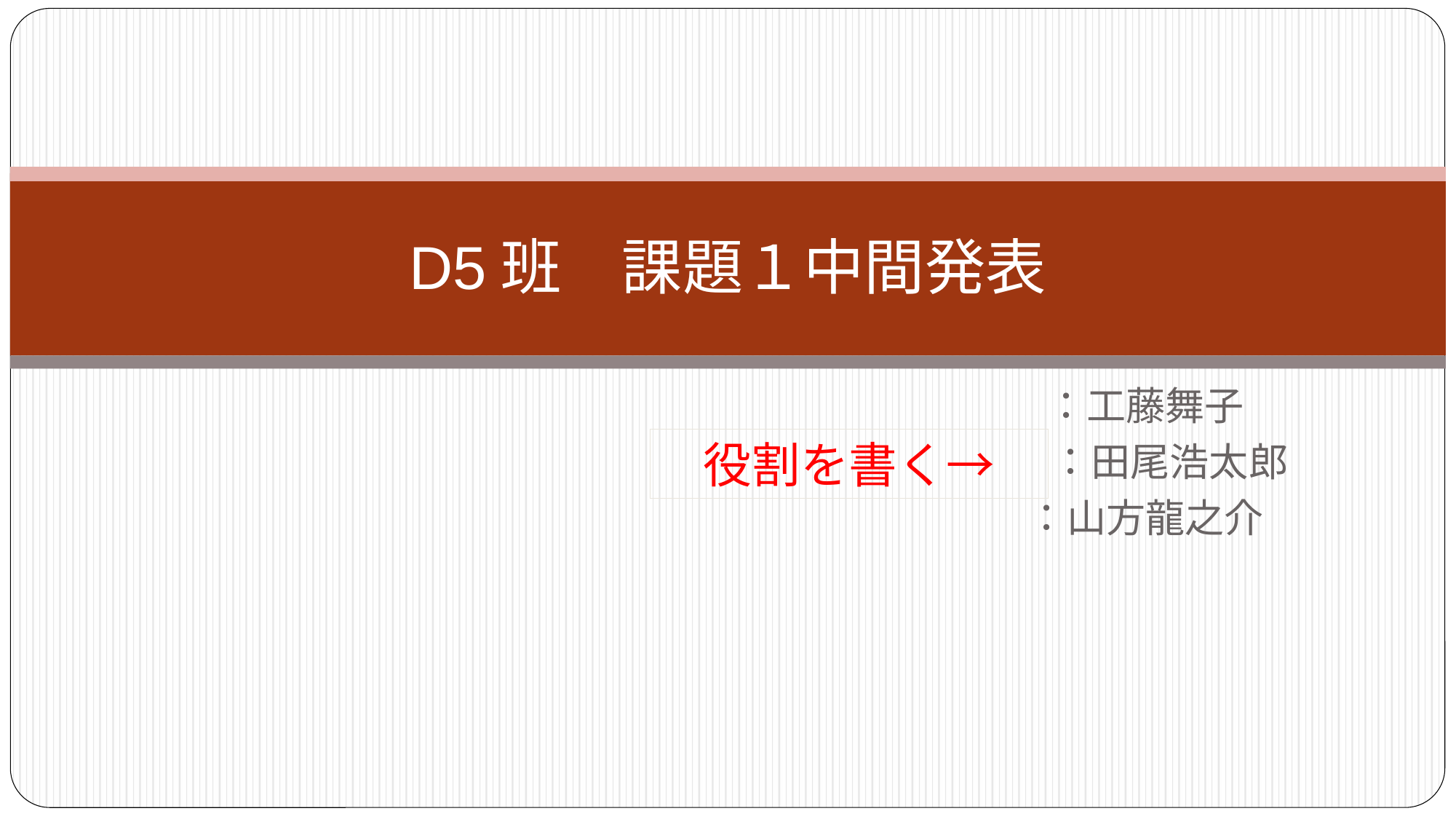

# D5班　課題１中間発表
：工藤舞子
　 ：田尾浩太郎
：山方龍之介
役割を書く→